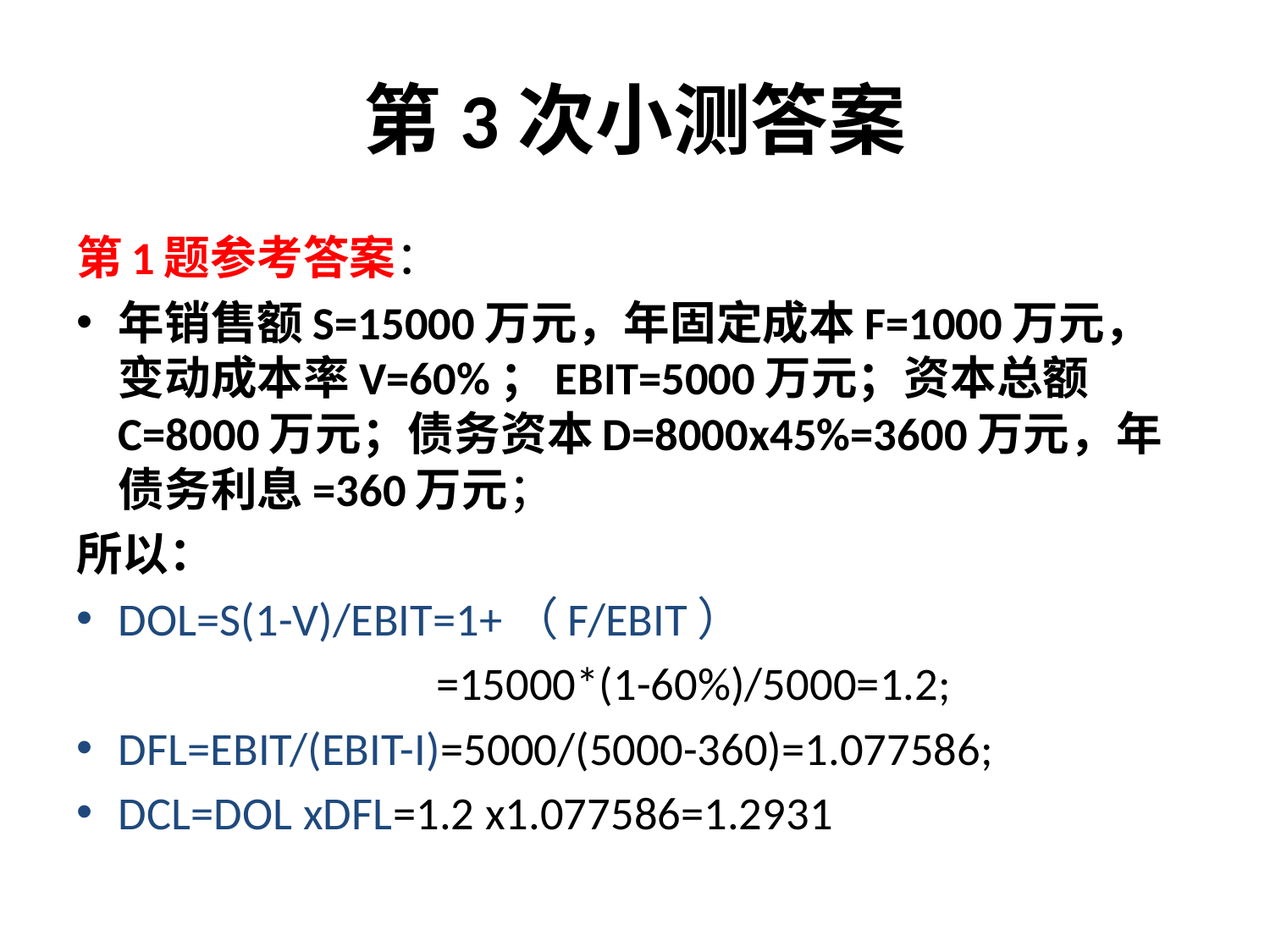

# 第3次小测答案
第1题参考答案：
年销售额S=15000万元，年固定成本F=1000万元，变动成本率V=60%；EBIT=5000万元；资本总额C=8000万元；债务资本D=8000x45%=3600万元，年债务利息=360万元；
所以：
DOL=S(1-V)/EBIT=1+（F/EBIT）
                                  =15000*(1-60%)/5000=1.2;
DFL=EBIT/(EBIT-I)=5000/(5000-360)=1.077586;
DCL=DOL xDFL=1.2 x1.077586=1.2931